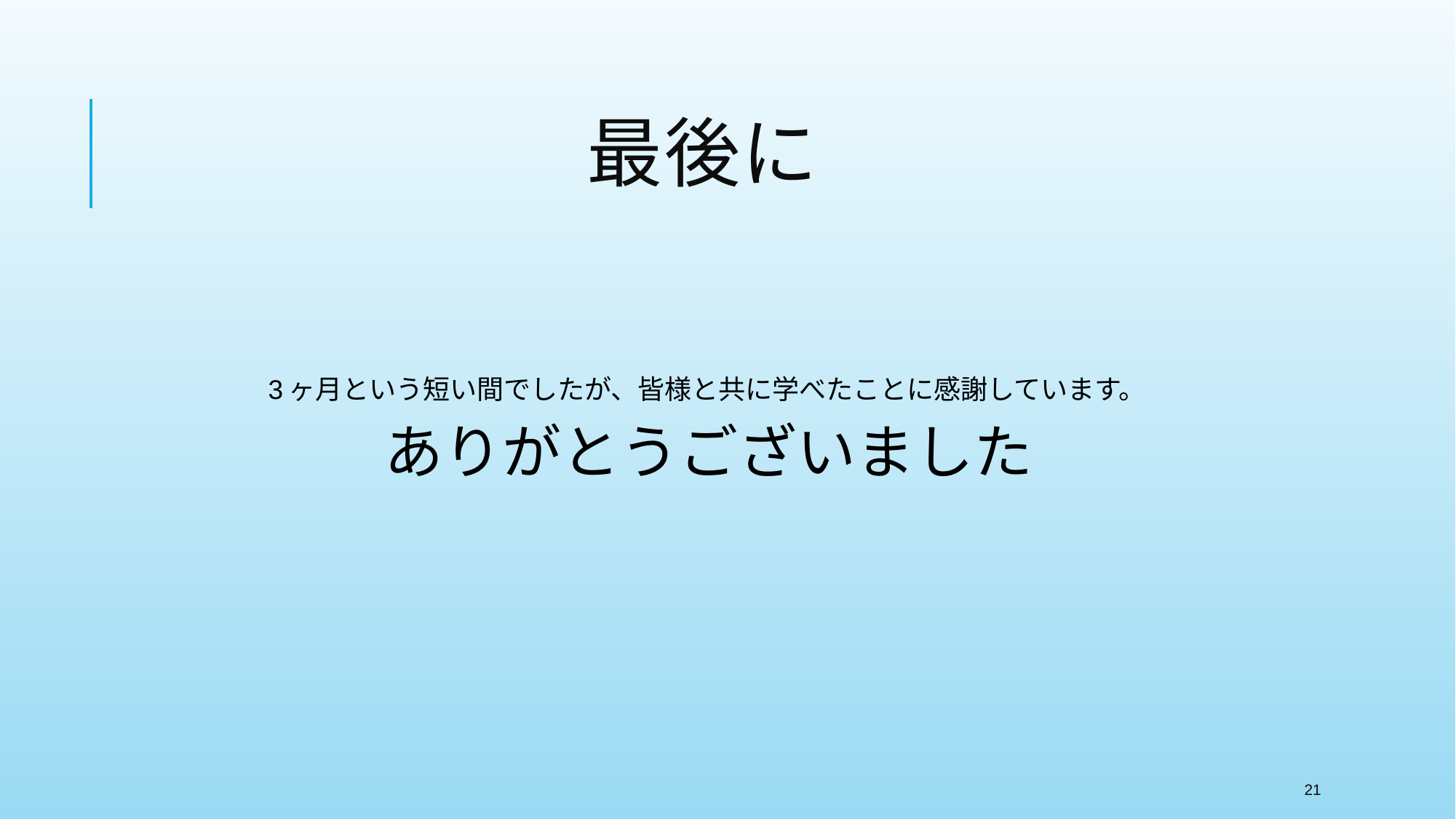

# 最後に
3ヶ月という短い間でしたが、皆様と共に学べたことに感謝しています。
ありがとうございました
21